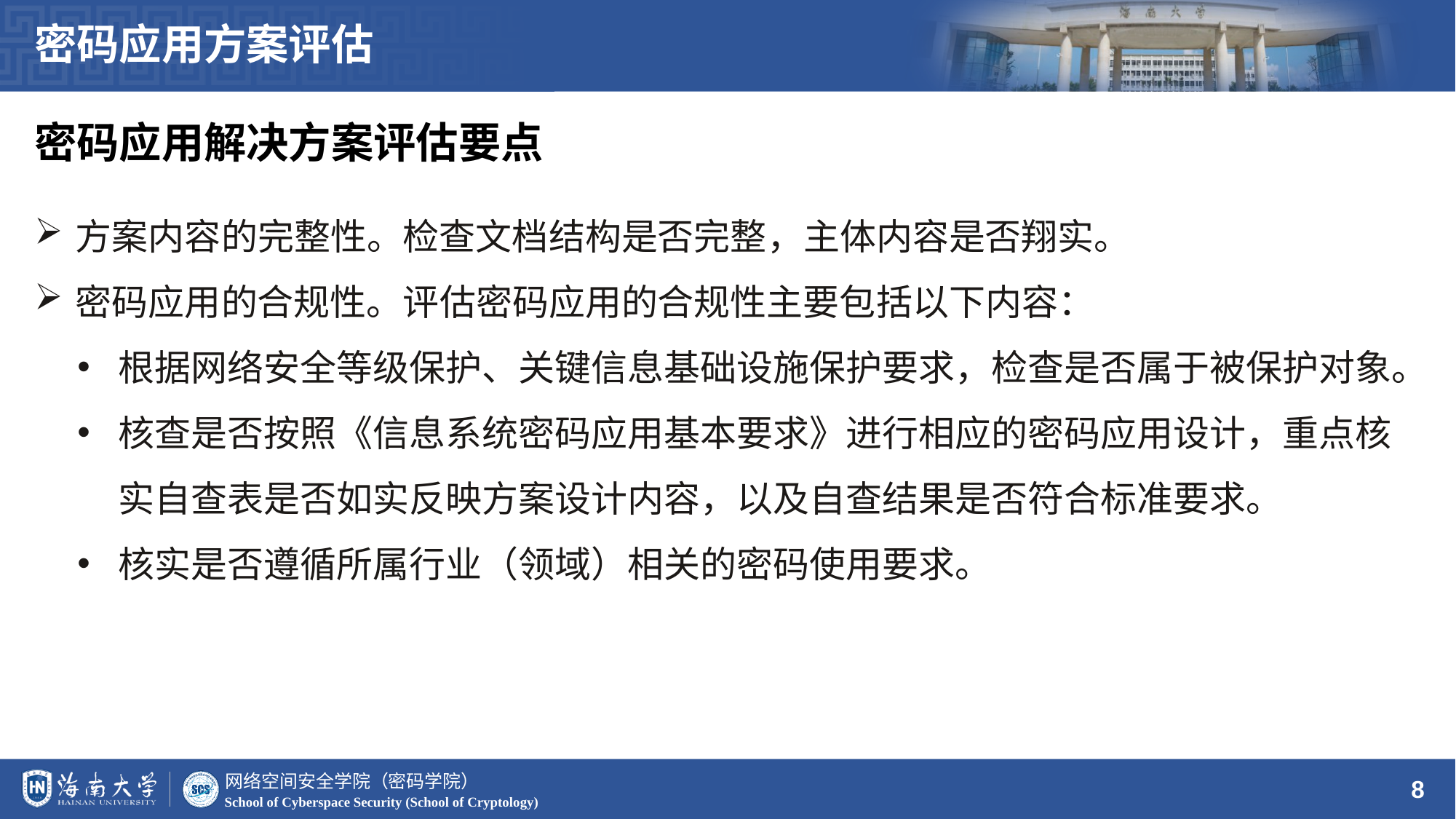

密码应用方案评估
密码应用解决方案评估要点
方案内容的完整性。检查文档结构是否完整，主体内容是否翔实。
密码应用的合规性。评估密码应用的合规性主要包括以下内容：
根据网络安全等级保护、关键信息基础设施保护要求，检查是否属于被保护对象。
核查是否按照《信息系统密码应用基本要求》进行相应的密码应用设计，重点核实自查表是否如实反映方案设计内容，以及自查结果是否符合标准要求。
核实是否遵循所属行业（领域）相关的密码使用要求。

8